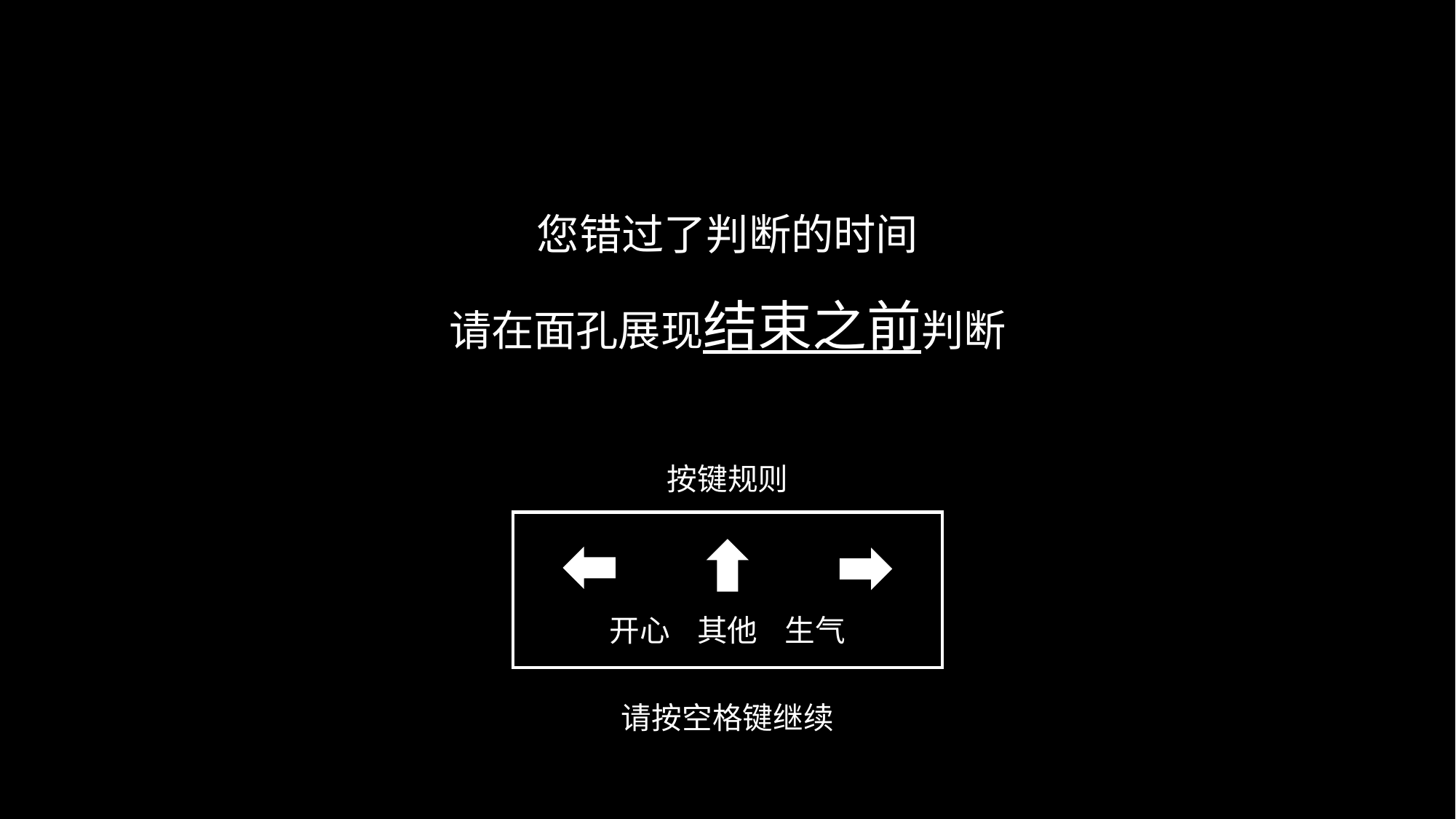

您错过了判断的时间
请在面孔展现结束之前判断
按键规则

开心    其他    生气
请按空格键继续